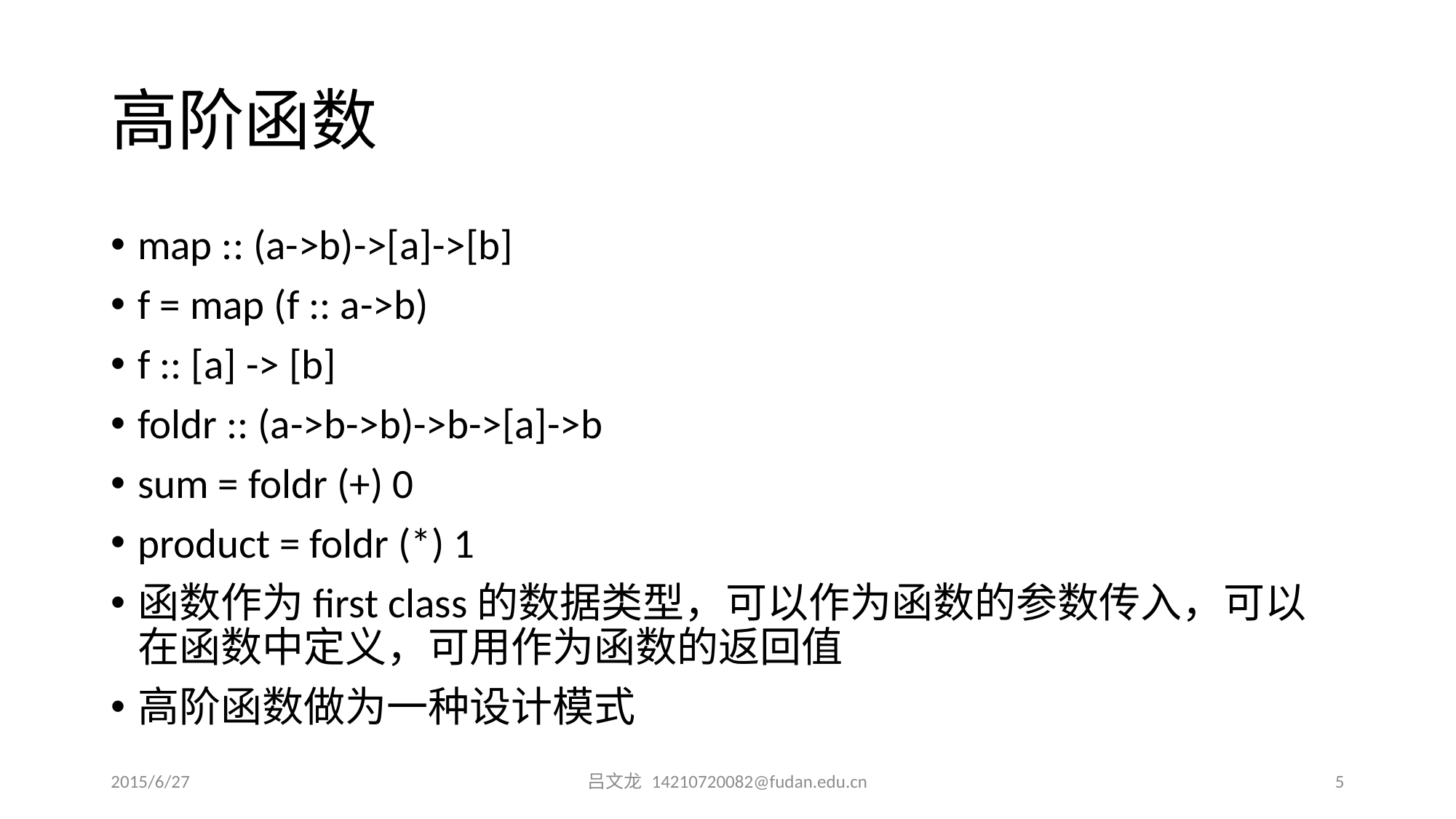

# 高阶函数
map :: (a->b)->[a]->[b]
f = map (f :: a->b)
f :: [a] -> [b]
foldr :: (a->b->b)->b->[a]->b
sum = foldr (+) 0
product = foldr (*) 1
函数作为first class的数据类型，可以作为函数的参数传入，可以在函数中定义，可用作为函数的返回值
高阶函数做为一种设计模式

2015/6/27
吕文龙 14210720082@fudan.edu.cn
5